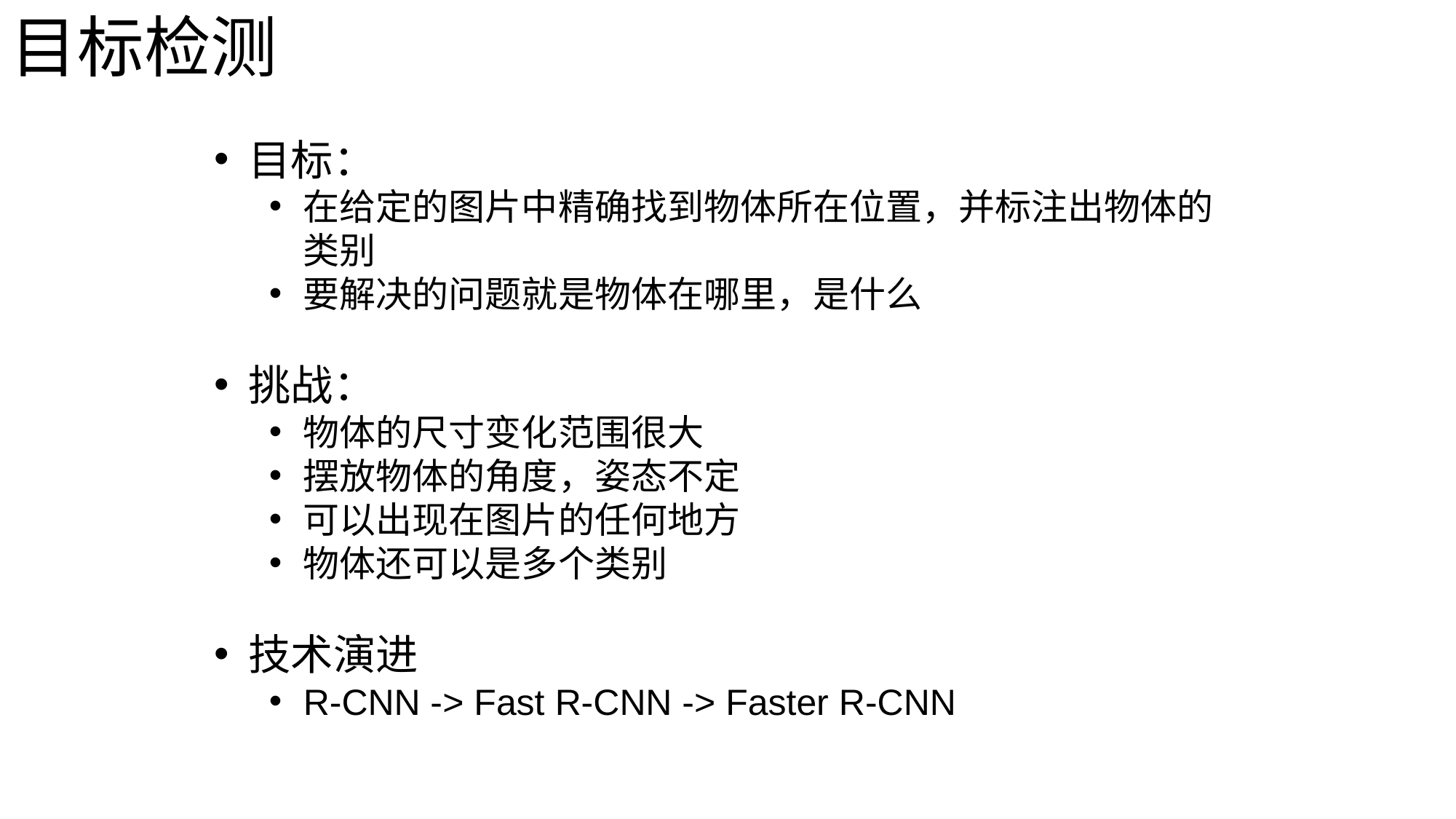

目标检测
目标：
在给定的图片中精确找到物体所在位置，并标注出物体的类别
要解决的问题就是物体在哪里，是什么

挑战：
物体的尺寸变化范围很大
摆放物体的角度，姿态不定
可以出现在图片的任何地方
物体还可以是多个类别

技术演进
R-CNN -> Fast R-CNN -> Faster R-CNN